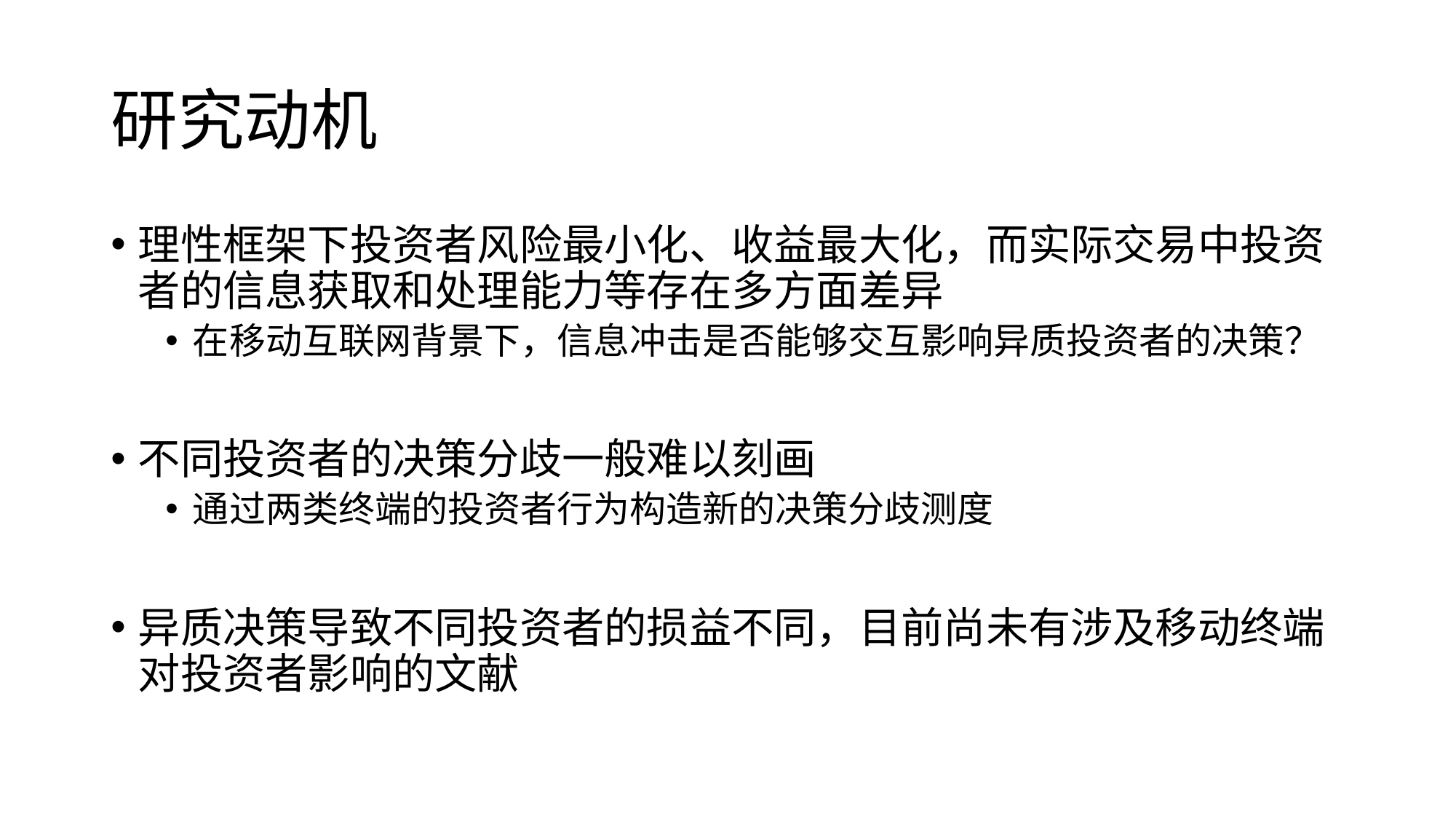

# 研究动机
理性框架下投资者风险最小化、收益最大化，而实际交易中投资者的信息获取和处理能力等存在多方面差异
在移动互联网背景下，信息冲击是否能够交互影响异质投资者的决策？

不同投资者的决策分歧一般难以刻画
通过两类终端的投资者行为构造新的决策分歧测度

异质决策导致不同投资者的损益不同，目前尚未有涉及移动终端对投资者影响的文献